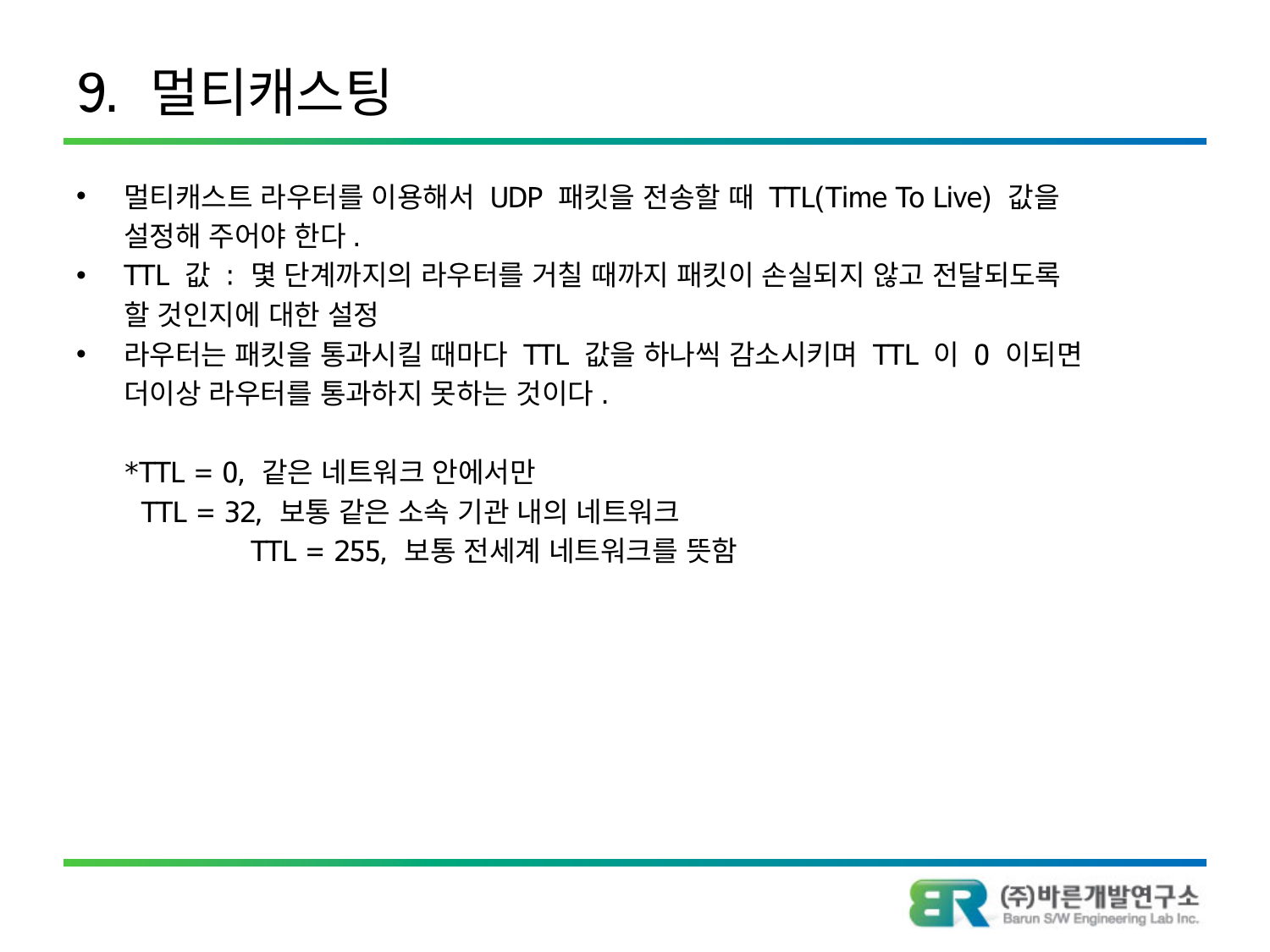

# 9. 멀티캐스팅
멀티캐스트 라우터를 이용해서 UDP 패킷을 전송할 때 TTL(Time To Live) 값을
	설정해 주어야 한다.
TTL 값 : 몇 단계까지의 라우터를 거칠 때까지 패킷이 손실되지 않고 전달되도록
	할 것인지에 대한 설정
라우터는 패킷을 통과시킬 때마다 TTL 값을 하나씩 감소시키며 TTL 이 0 이되면
	더이상 라우터를 통과하지 못하는 것이다.

	*TTL = 0, 같은 네트워크 안에서만
	  TTL = 32, 보통 같은 소속 기관 내의 네트워크
		TTL = 255, 보통 전세계 네트워크를 뜻함